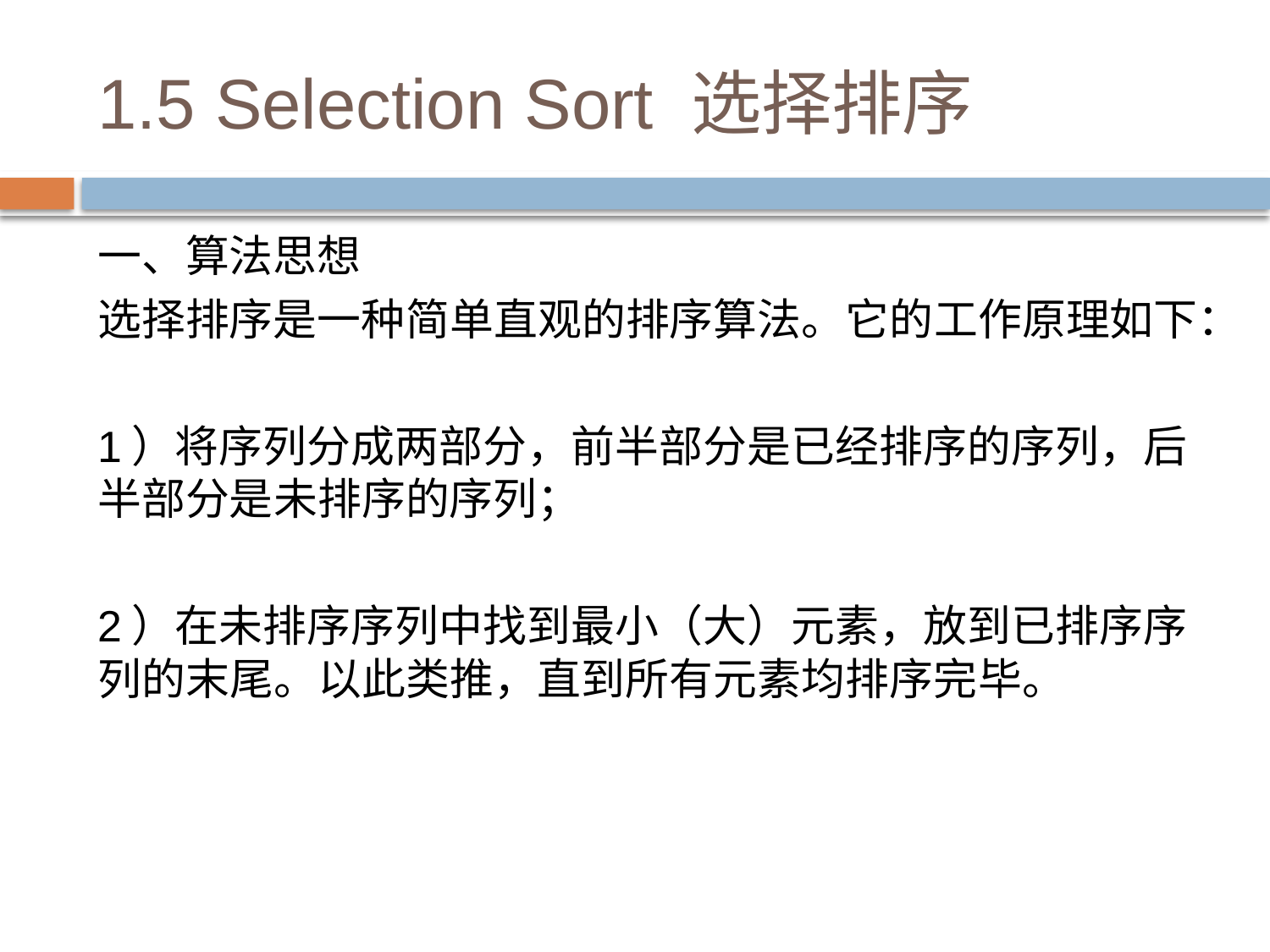

# 1.5 Selection Sort 选择排序
一、算法思想
选择排序是一种简单直观的排序算法。它的工作原理如下：

1）将序列分成两部分，前半部分是已经排序的序列，后半部分是未排序的序列；

2）在未排序序列中找到最小（大）元素，放到已排序序列的末尾。以此类推，直到所有元素均排序完毕。